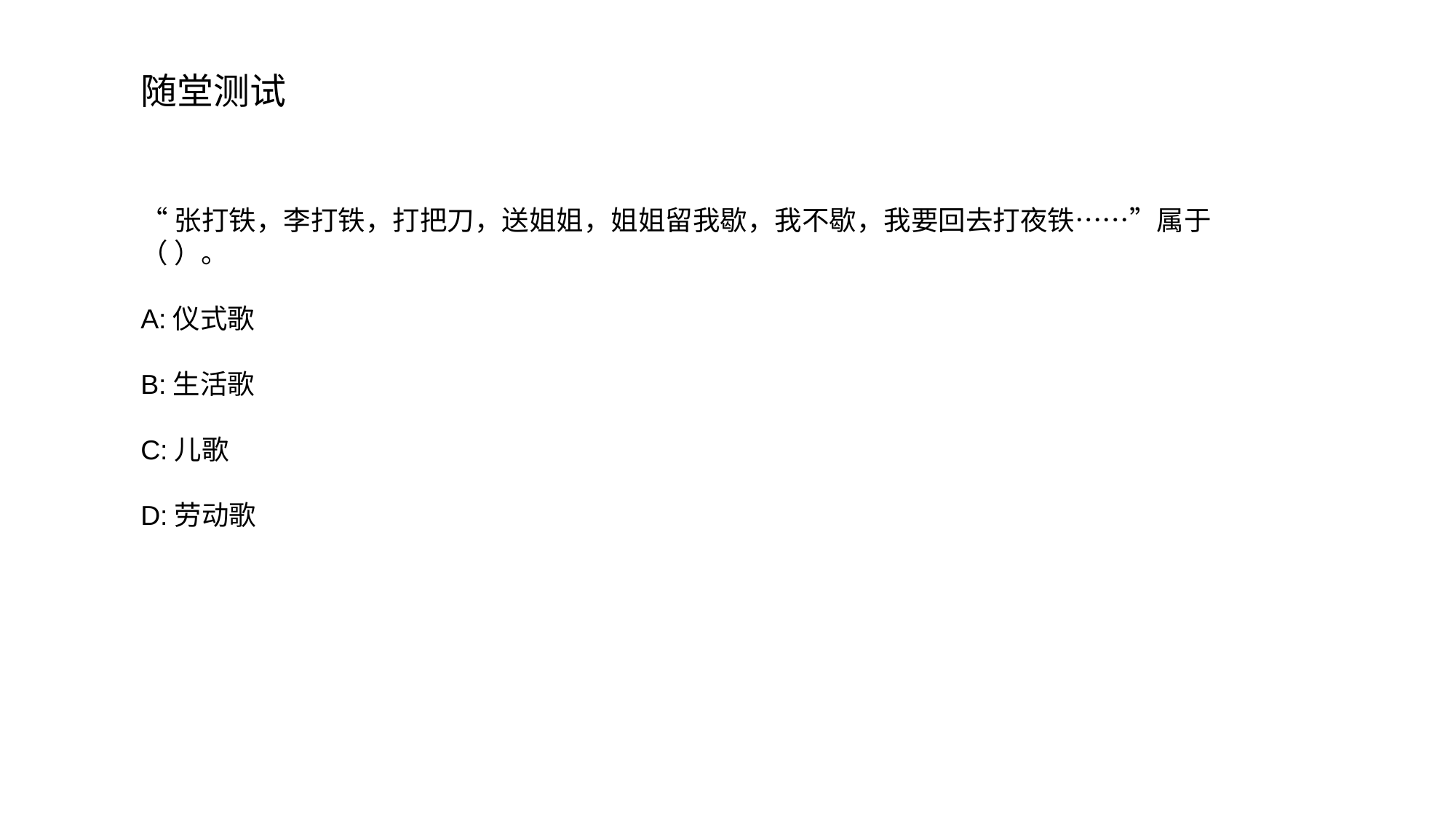

随堂测试
“张打铁，李打铁，打把刀，送姐姐，姐姐留我歇，我不歇，我要回去打夜铁……”属于（ ）。
A:仪式歌
B:生活歌
C:儿歌
D:劳动歌